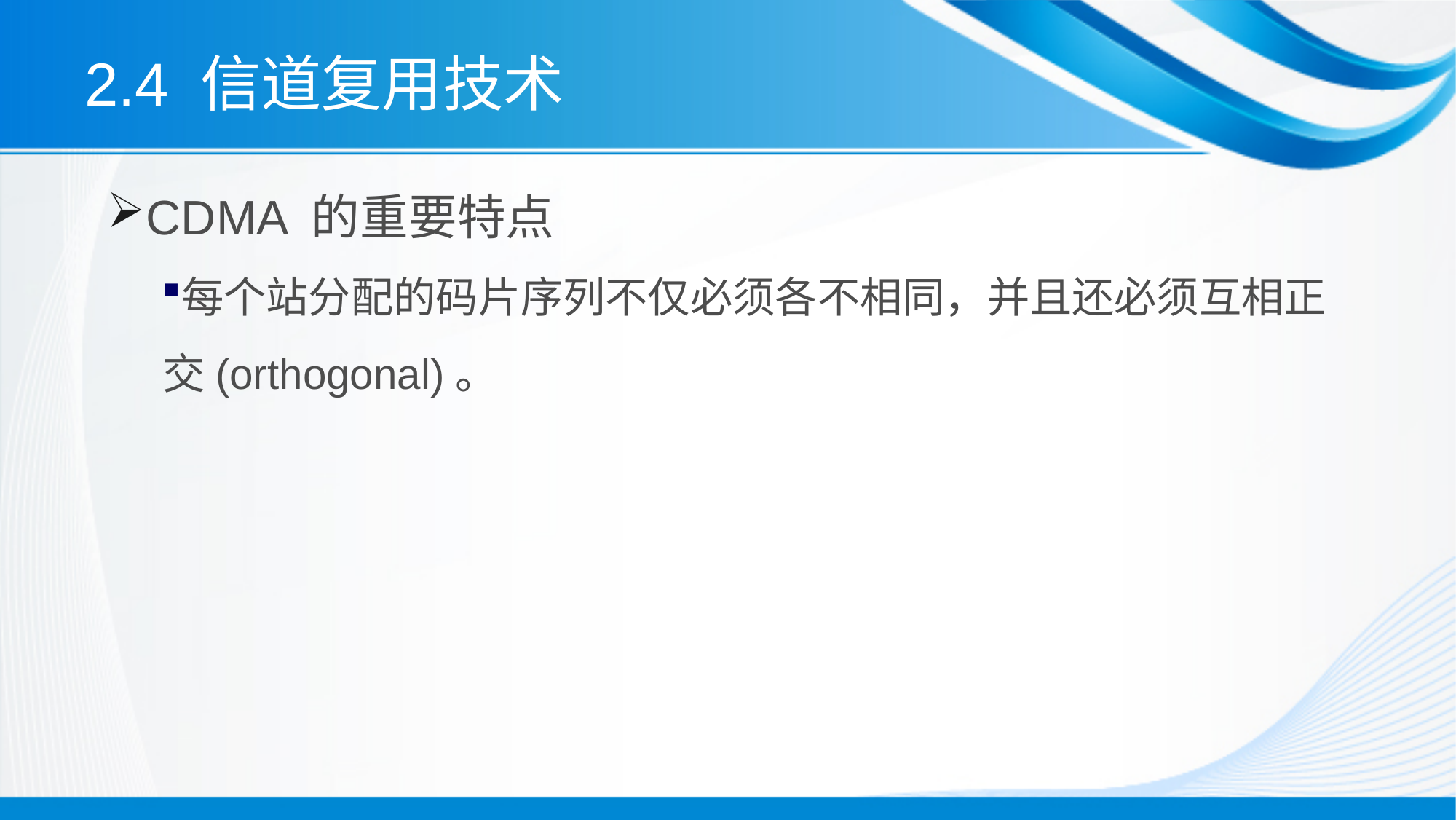

# 2.4 信道复用技术
CDMA 的重要特点
每个站分配的码片序列不仅必须各不相同，并且还必须互相正交(orthogonal)。